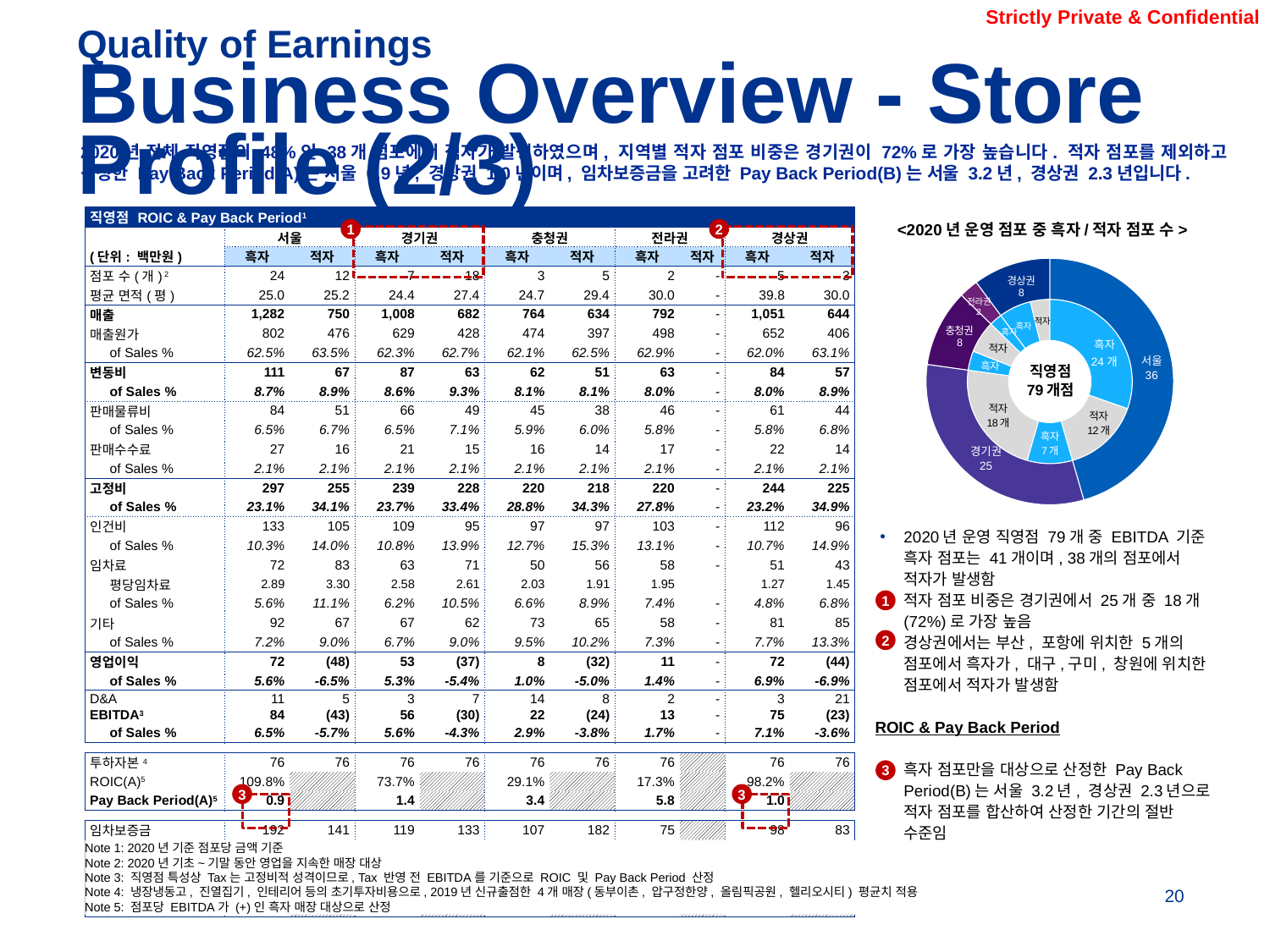

Quality of Earnings
Business Overview - Store Profile (2/3)
2020년 전체 직영점의 48%인 38개 점포에서 적자가 발생하였으며, 지역별 적자 점포 비중은 경기권이 72%로 가장 높습니다. 적자 점포를 제외하고 산정한 Pay Back Period(A)는 서울 0.9년, 경상권 1.0년이며, 임차보증금을 고려한 Pay Back Period(B)는 서울 3.2년, 경상권 2.3년입니다.
| 직영점 ROIC & Pay Back Period1 |  |  |  |  |  |  |  |  |  |  |  |
| --- | --- | --- | --- | --- | --- | --- | --- | --- | --- | --- | --- |
|  |  | 서울 |  | 경기권 |  | 충청권 |  | 전라권 |  | 경상권 |  |
| (단위: 백만원) |  | 흑자 | 적자 | 흑자 | 적자 | 흑자 | 적자 | 흑자 | 적자 | 흑자 | 적자 |
| 점포 수(개) 2 |  | 24 | 12 | 7 | 18 | 3 | 5 | 2 | - | 5 | 3 |
| 평균 면적(평) |  | 25.0 | 25.2 | 24.4 | 27.4 | 24.7 | 29.4 | 30.0 | - | 39.8 | 30.0 |
| 매출 |  | 1,282 | 750 | 1,008 | 682 | 764 | 634 | 792 | - | 1,051 | 644 |
| 매출원가 |  | 802 | 476 | 629 | 428 | 474 | 397 | 498 | - | 652 | 406 |
|  | of Sales % | 62.5% | 63.5% | 62.3% | 62.7% | 62.1% | 62.5% | 62.9% | - | 62.0% | 63.1% |
| 변동비 |  | 111 | 67 | 87 | 63 | 62 | 51 | 63 | - | 84 | 57 |
|  | of Sales % | 8.7% | 8.9% | 8.6% | 9.3% | 8.1% | 8.1% | 8.0% | - | 8.0% | 8.9% |
| 판매물류비 |  | 84 | 51 | 66 | 49 | 45 | 38 | 46 | - | 61 | 44 |
|  | of Sales % | 6.5% | 6.7% | 6.5% | 7.1% | 5.9% | 6.0% | 5.8% | - | 5.8% | 6.8% |
| 판매수수료 |  | 27 | 16 | 21 | 15 | 16 | 14 | 17 | - | 22 | 14 |
|  | of Sales % | 2.1% | 2.1% | 2.1% | 2.1% | 2.1% | 2.1% | 2.1% | - | 2.1% | 2.1% |
| 고정비 |  | 297 | 255 | 239 | 228 | 220 | 218 | 220 | - | 244 | 225 |
|  | of Sales % | 23.1% | 34.1% | 23.7% | 33.4% | 28.8% | 34.3% | 27.8% | - | 23.2% | 34.9% |
| 인건비 |  | 133 | 105 | 109 | 95 | 97 | 97 | 103 | - | 112 | 96 |
|  | of Sales % | 10.3% | 14.0% | 10.8% | 13.9% | 12.7% | 15.3% | 13.1% | - | 10.7% | 14.9% |
| 임차료 |  | 72 | 83 | 63 | 71 | 50 | 56 | 58 | - | 51 | 43 |
|  | 평당임차료 | 2.89 | 3.30 | 2.58 | 2.61 | 2.03 | 1.91 | 1.95 |  | 1.27 | 1.45 |
|  | of Sales % | 5.6% | 11.1% | 6.2% | 10.5% | 6.6% | 8.9% | 7.4% | - | 4.8% | 6.8% |
| 기타 |  | 92 | 67 | 67 | 62 | 73 | 65 | 58 | - | 81 | 85 |
|  | of Sales % | 7.2% | 9.0% | 6.7% | 9.0% | 9.5% | 10.2% | 7.3% | - | 7.7% | 13.3% |
| 영업이익 |  | 72 | (48) | 53 | (37) | 8 | (32) | 11 | - | 72 | (44) |
|  | of Sales % | 5.6% | -6.5% | 5.3% | -5.4% | 1.0% | -5.0% | 1.4% | - | 6.9% | -6.9% |
| D&A |  | 11 | 5 | 3 | 7 | 14 | 8 | 2 | - | 3 | 21 |
| EBITDA3 |  | 84 | (43) | 56 | (30) | 22 | (24) | 13 | - | 75 | (23) |
|  | of Sales % | 6.5% | -5.7% | 5.6% | -4.3% | 2.9% | -3.8% | 1.7% | - | 7.1% | -3.6% |
|  |  |  |  |  |  |  |  |  |  |  |  |
| 투하자본4 |  | 76 | 76 | 76 | 76 | 76 | 76 | 76 |  | 76 | 76 |
| ROIC(A)5 |  | 109.8% |  | 73.7% |  | 29.1% |  | 17.3% |  | 98.2% |  |
| Pay Back Period(A)5 |  | 0.9 |  | 1.4 |  | 3.4 |  | 5.8 |  | 1.0 |  |
|  |  |  |  |  |  |  |  |  |  |  |  |
| 임차보증금 |  | 192 | 141 | 119 | 133 | 107 | 182 | 75 |  | 98 | 83 |
| 평당임차보증금 |  | 7.69 | 5.59 | 4.90 | 4.87 | 4.32 | 6.19 | 2.50 |  | 2.46 | 2.78 |
| 투하자본4 |  | 76 | 76 | 76 | 76 | 76 | 76 | 76 |  | 76 | 76 |
| ROIC(B)5 |  | 31% |  | 29% |  | 12% |  | 9% |  | 43% |  |
| Pay Back Period(B)5 |  | 3.2 |  | 3.5 |  | 8.2 |  | 11.4 |  | 2.3 |  |
1
2
<2020년 운영 점포 중 흑자/적자 점포 수>

### Chart

| Category | 안쪽 | 바깥쪽 |
|---|---|---|
| 서울 | None | 36.0 |
| 흑자 | 24.0 | None |
| 적자 | 12.0 | None |
| 경기권 | None | 25.0 |
| 흑자 | 7.0 | None |
| 적자 | 18.0 | None |
| 충청권 | None | 8.0 |
| 흑자 | 3.0 | None |
| 적자 | 5.0 | None |
| 전라권 | None | 2.0 |
| 흑자 | 2.0 | None |
| 적자 | 0.0 | None |
| 경상권 | None | 8.0 |
| 흑자 | 5.0 | None |
| 적자 | 3.0 | None |
직영점
79개점
2020년 운영 직영점 79개 중 EBITDA 기준 흑자 점포는 41개이며, 38개의 점포에서 적자가 발생함
적자 점포 비중은 경기권에서 25개 중 18개(72%)로 가장 높음
경상권에서는 부산, 포항에 위치한 5개의 점포에서 흑자가, 대구,구미, 창원에 위치한 점포에서 적자가 발생함

ROIC & Pay Back Period

흑자 점포만을 대상으로 산정한 Pay Back Period(B)는 서울 3.2년, 경상권 2.3년으로 적자 점포를 합산하여 산정한 기간의 절반 수준임

1
2
3
3
3

Note 1: 2020년 기준 점포당 금액 기준
Note 2: 2020년 기초~기말 동안 영업을 지속한 매장 대상
Note 3: 직영점 특성상 Tax는 고정비적 성격이므로, Tax 반영 전 EBITDA를 기준으로 ROIC 및 Pay Back Period 산정
Note 4: 냉장냉동고, 진열집기, 인테리어 등의 초기투자비용으로, 2019년 신규출점한 4개 매장(동부이촌, 압구정한양, 올림픽공원, 헬리오시티) 평균치 적용
Note 5: 점포당 EBITDA가 (+)인 흑자 매장 대상으로 산정